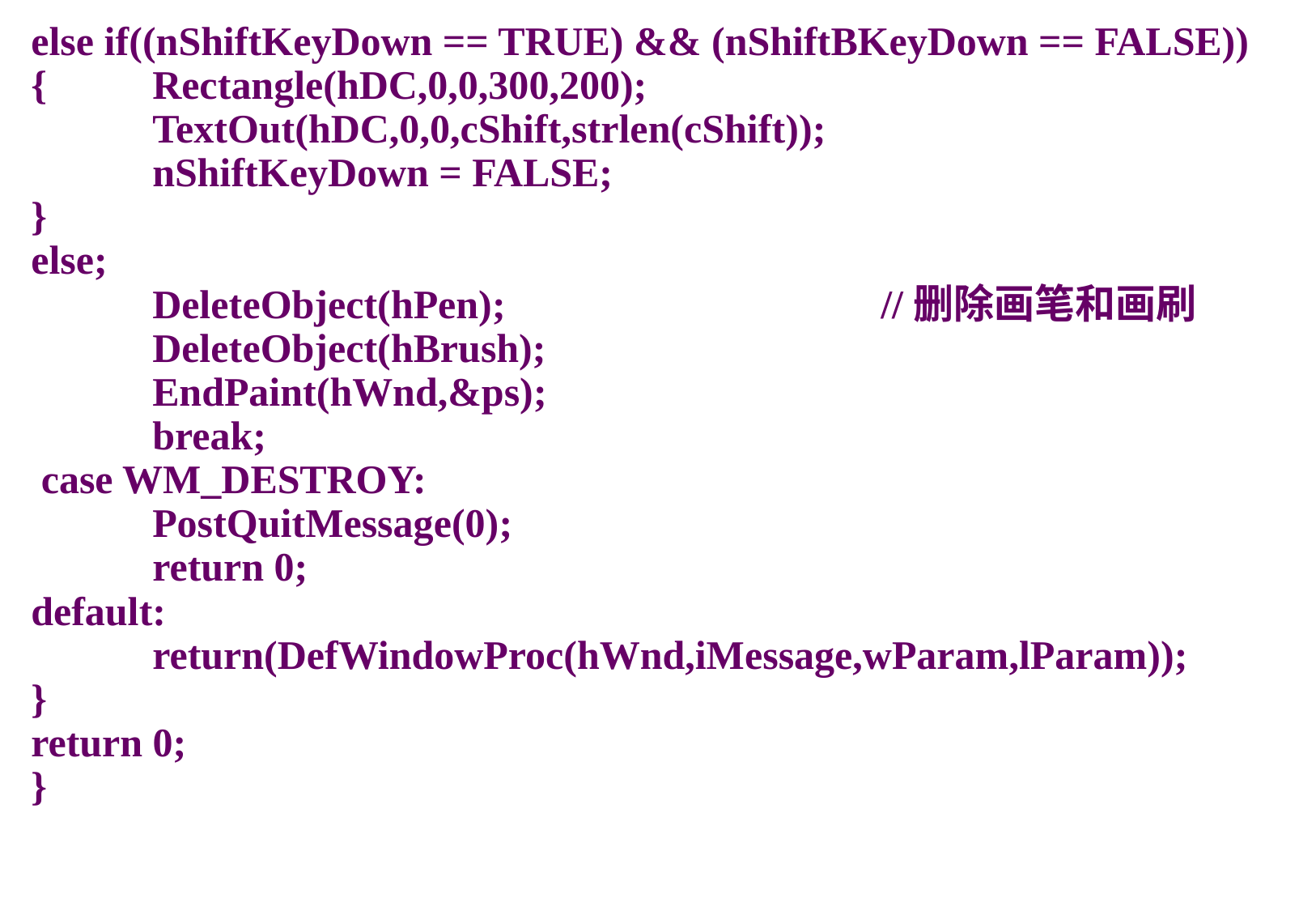

else if((nShiftKeyDown == TRUE) && (nShiftBKeyDown == FALSE))
{	Rectangle(hDC,0,0,300,200);
	TextOut(hDC,0,0,cShift,strlen(cShift));
	nShiftKeyDown = FALSE;
}
else;
	DeleteObject(hPen);				//删除画笔和画刷
	DeleteObject(hBrush);
	EndPaint(hWnd,&ps);
	break;
 case WM_DESTROY:
	PostQuitMessage(0);
	return 0;
default:
	return(DefWindowProc(hWnd,iMessage,wParam,lParam));
}
return 0;
}